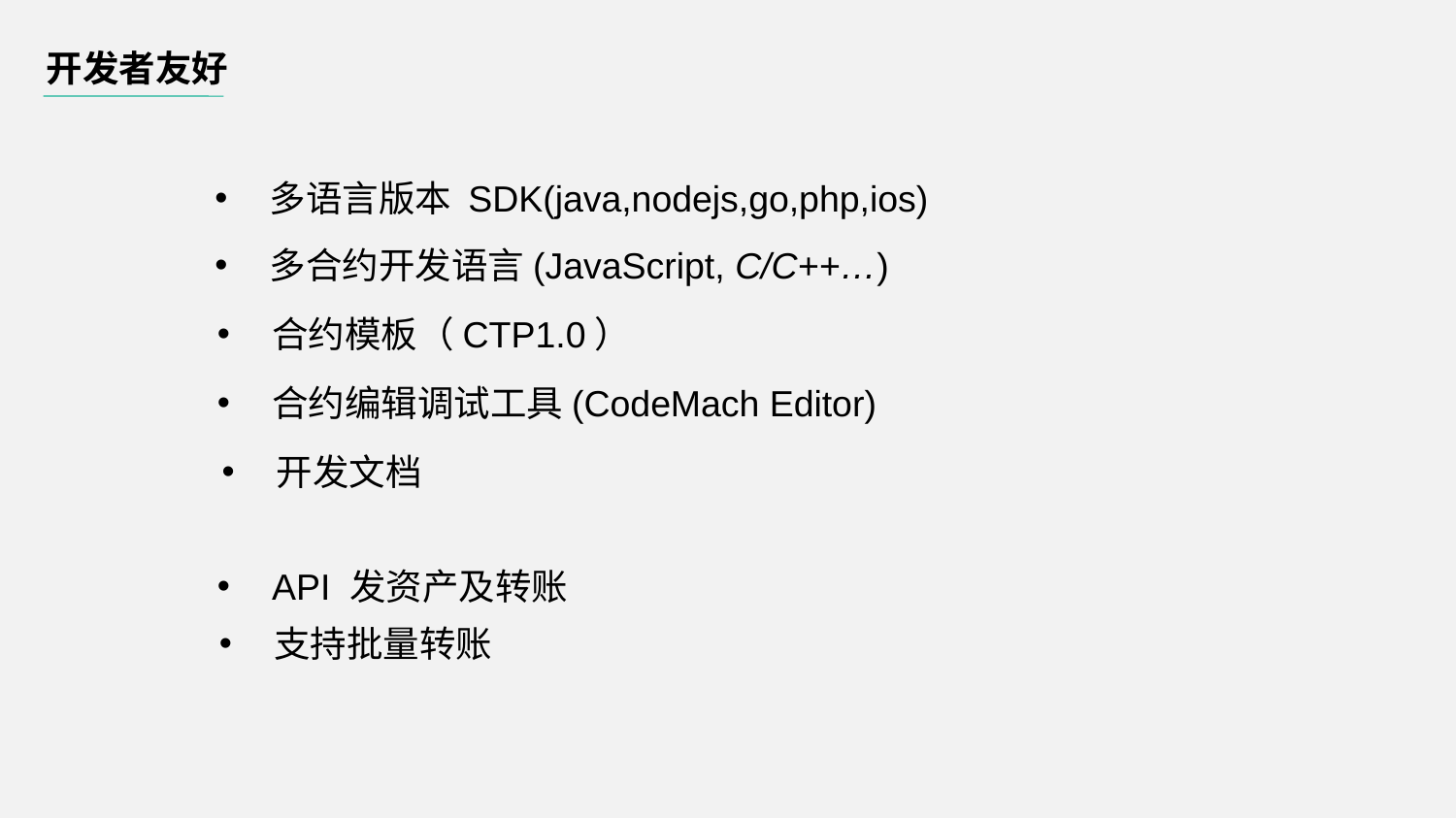

开发者友好

多语言版本 SDK(java,nodejs,go,php,ios)
多合约开发语言(JavaScript, C/C++…)
合约模板（CTP1.0）
合约编辑调试工具(CodeMach Editor)
开发文档
API 发资产及转账
支持批量转账